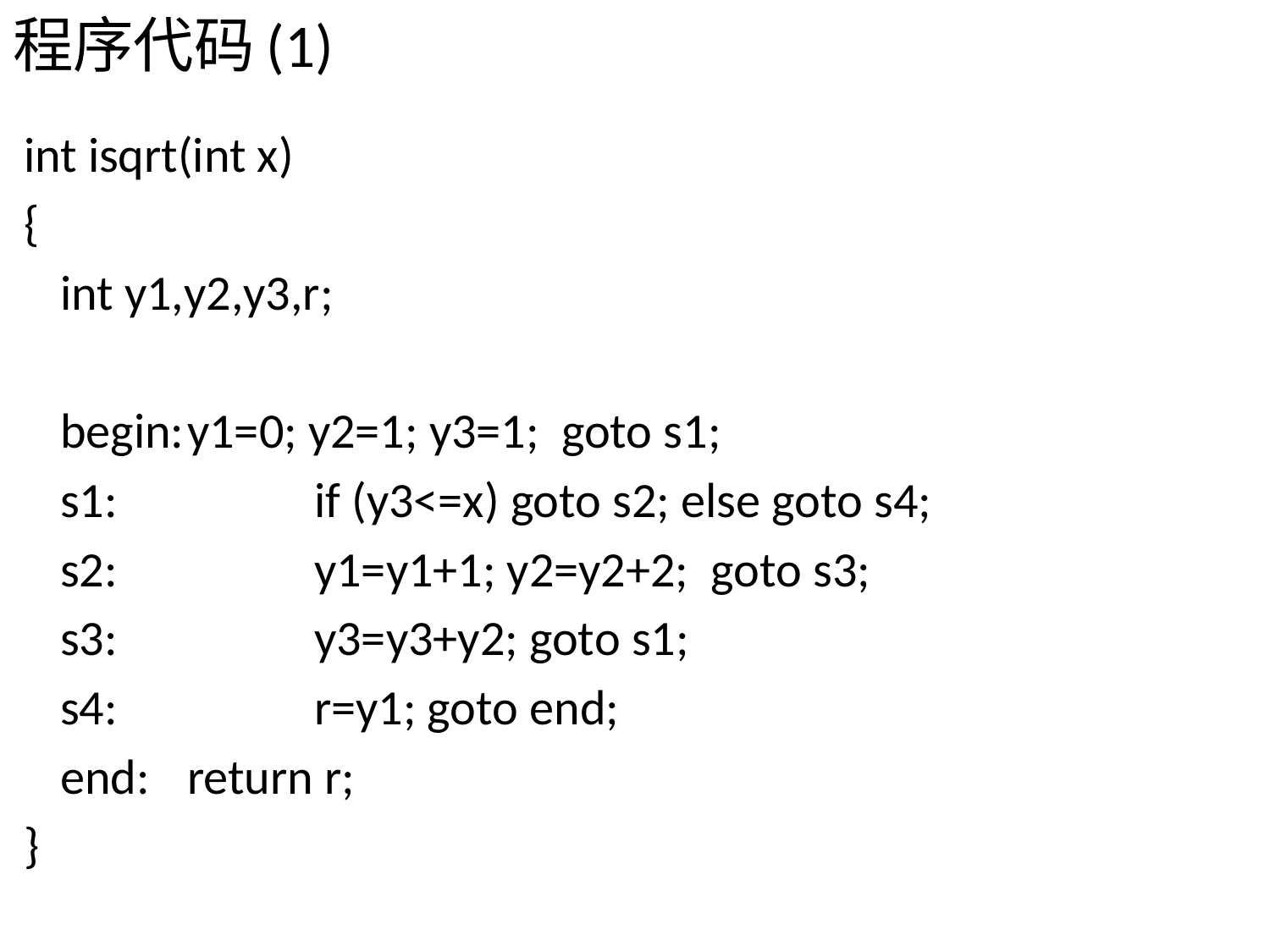

# 程序代码(1)
 int isqrt(int x)
 {
	int y1,y2,y3,r;

	begin:	y1=0; y2=1; y3=1;  goto s1;
	s1: 		if (y3<=x) goto s2; else goto s4;
	s2:		y1=y1+1; y2=y2+2;  goto s3;
	s3:		y3=y3+y2; goto s1;
	s4:		r=y1; goto end;
	end:	return r;
 }